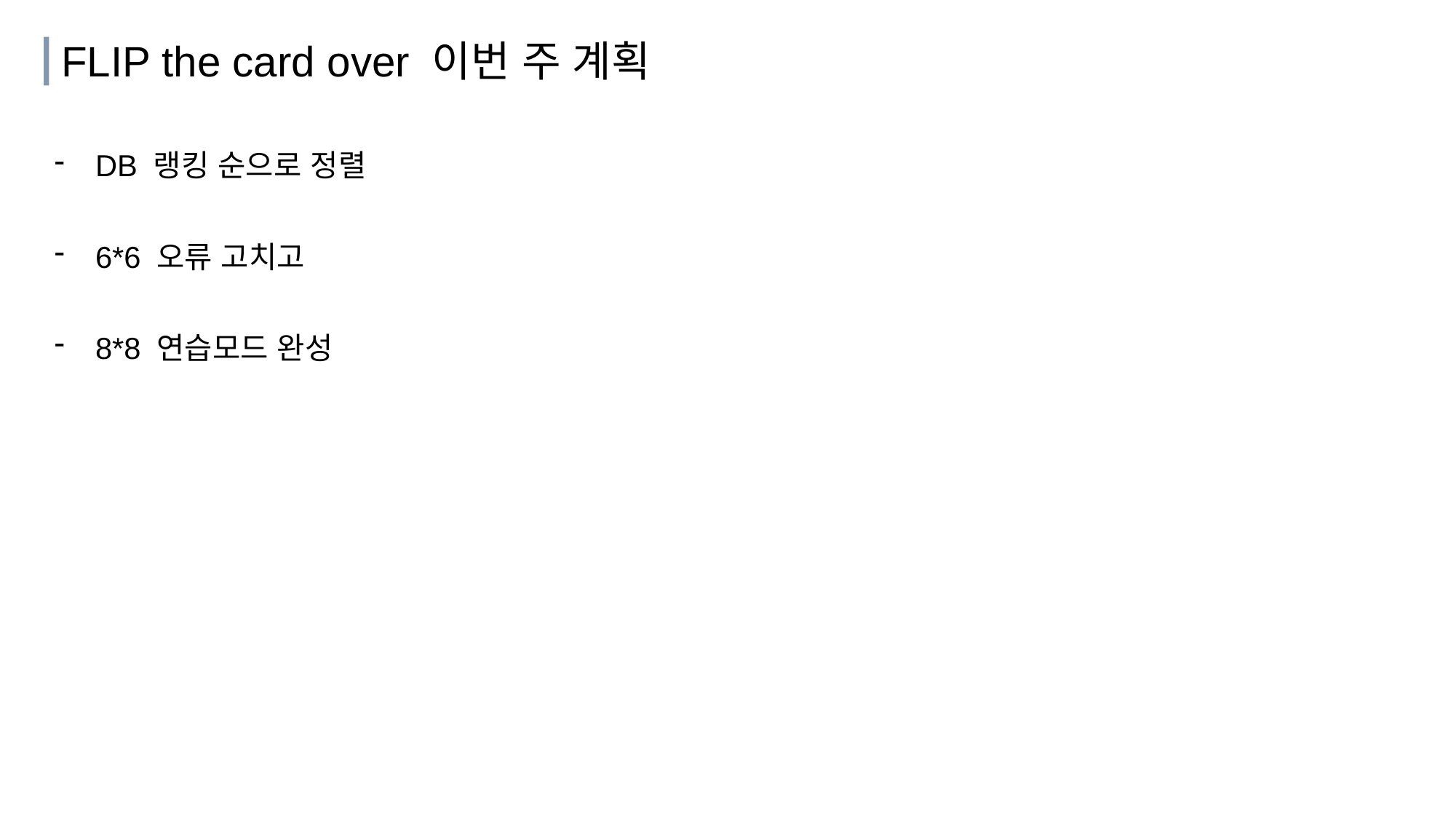

FLIP the card over 이번 주 계획

DB 랭킹 순으로 정렬
6*6 오류 고치고
8*8 연습모드 완성